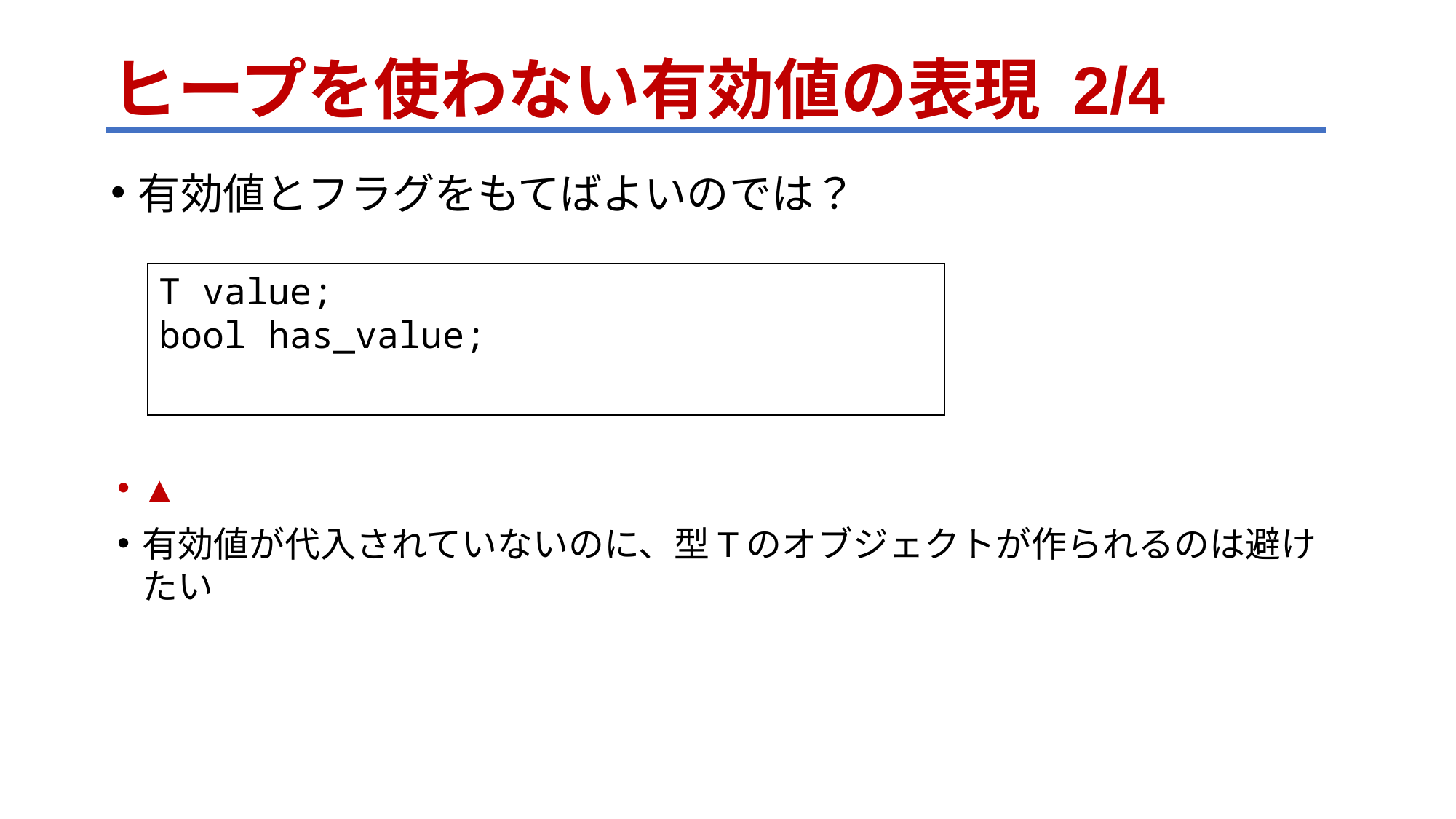

# ヒープを使わない有効値の表現 2/4
有効値とフラグをもてばよいのでは？
T value;
bool has_value;
▲
有効値が代入されていないのに、型Tのオブジェクトが作られるのは避けたい